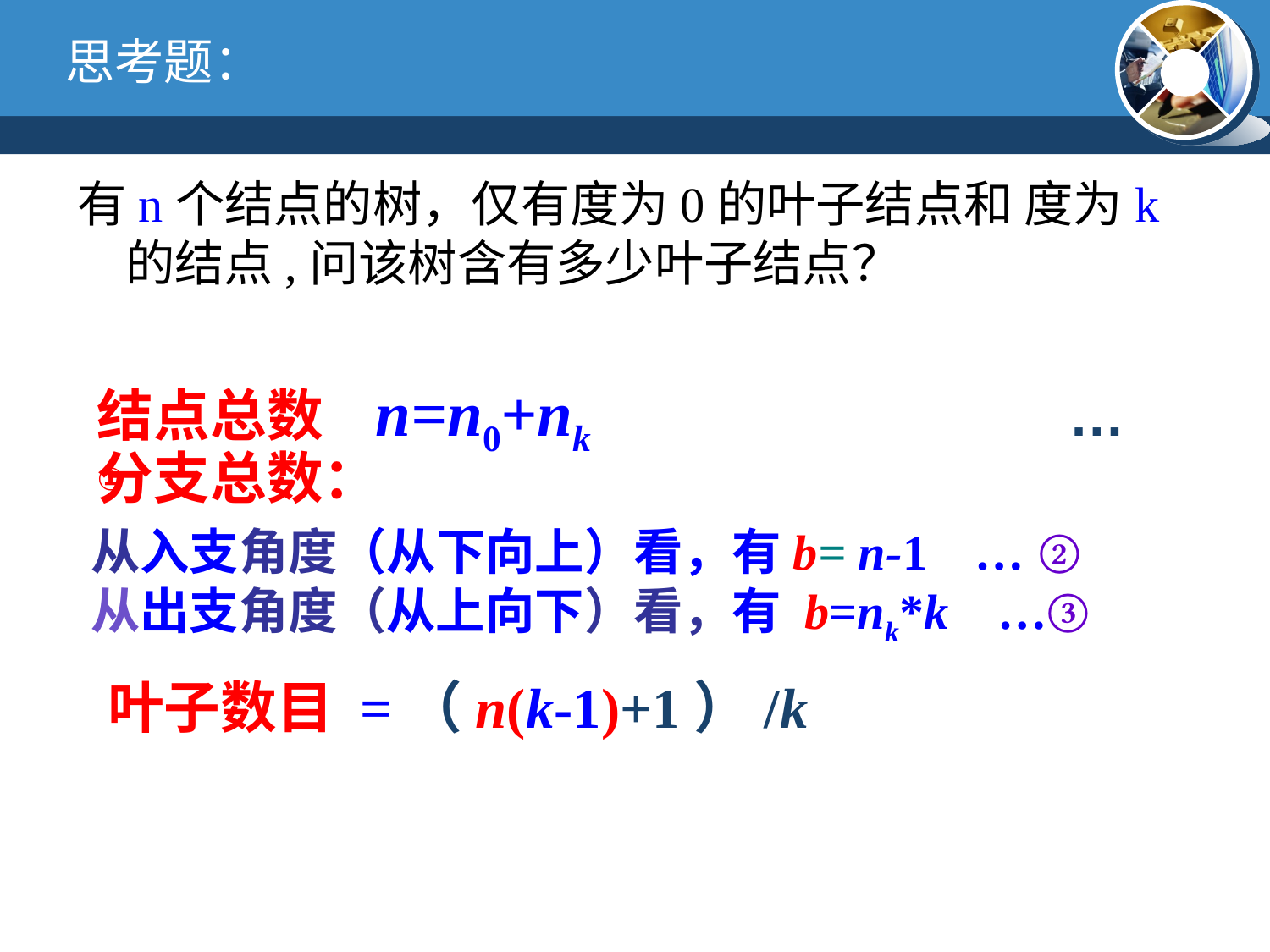

# 思考题：
有n个结点的树，仅有度为0的叶子结点和 度为k的结点,问该树含有多少叶子结点？

结点总数   n=n0+nk              …①
分支总数：
从入支角度（从下向上）看，有b= n-1    … ②
从出支角度（从上向下）看，有 b=nk*k    …③
叶子数目 =（n(k-1)+1）/k